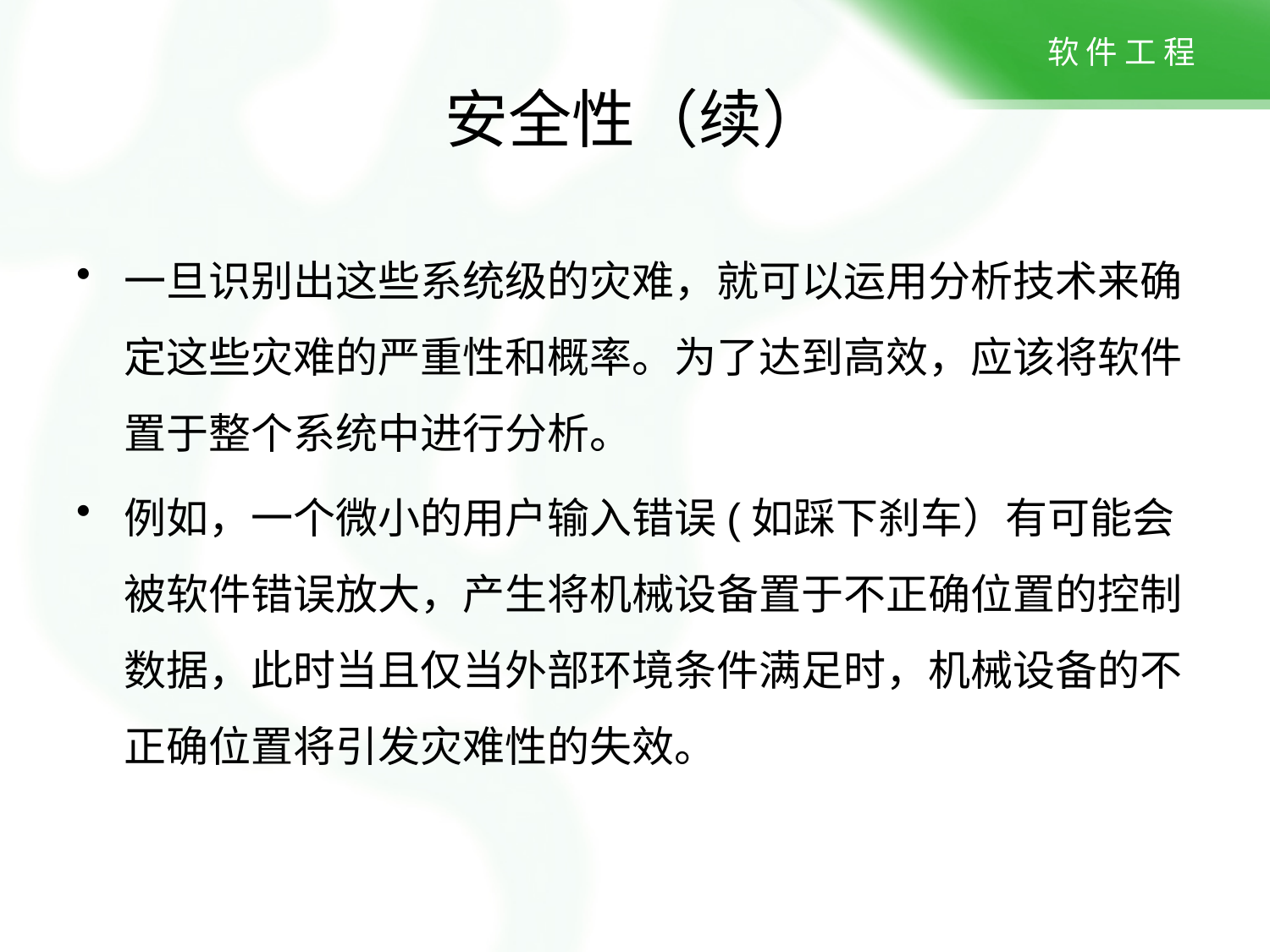

# 安全性（续）
一旦识别出这些系统级的灾难，就可以运用分析技术来确定这些灾难的严重性和概率。为了达到高效，应该将软件置于整个系统中进行分析。
例如，一个微小的用户输入错误(如踩下刹车）有可能会被软件错误放大，产生将机械设备置于不正确位置的控制数据，此时当且仅当外部环境条件满足时，机械设备的不正确位置将引发灾难性的失效。